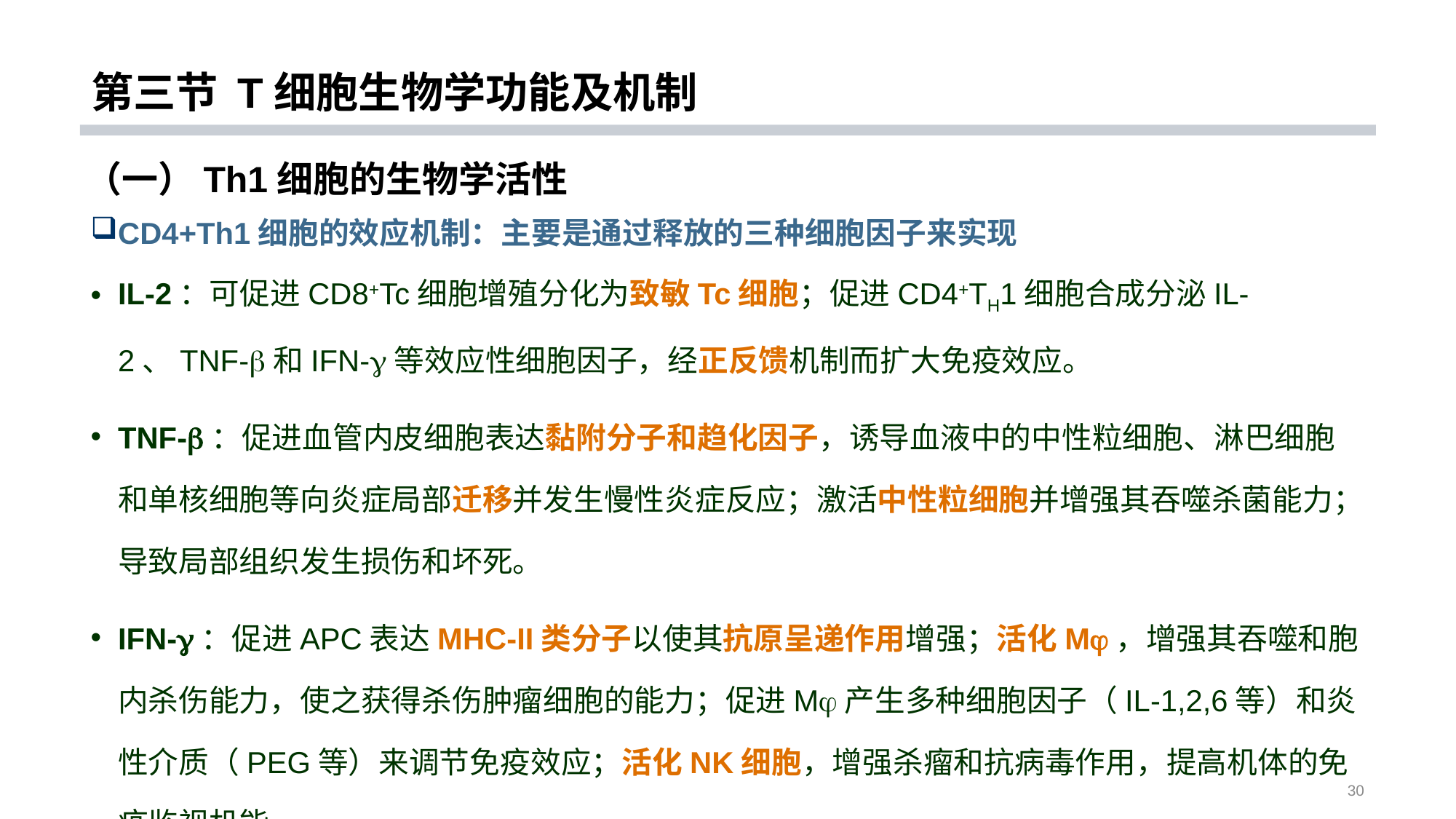

# 第三节 T细胞生物学功能及机制
（一）Th1细胞的生物学活性
CD4+Th1细胞的效应机制：主要是通过释放的三种细胞因子来实现
IL-2：可促进CD8+Tc细胞增殖分化为致敏Tc细胞；促进CD4+TH1细胞合成分泌IL-2、TNF-β和IFN-γ等效应性细胞因子，经正反馈机制而扩大免疫效应。
TNF-β：促进血管内皮细胞表达黏附分子和趋化因子，诱导血液中的中性粒细胞、淋巴细胞和单核细胞等向炎症局部迁移并发生慢性炎症反应；激活中性粒细胞并增强其吞噬杀菌能力；导致局部组织发生损伤和坏死。
IFN-γ：促进APC表达MHC-II类分子以使其抗原呈递作用增强；活化Mϕ，增强其吞噬和胞内杀伤能力，使之获得杀伤肿瘤细胞的能力；促进Mϕ产生多种细胞因子（IL-1,2,6等）和炎性介质（PEG等）来调节免疫效应；活化NK细胞，增强杀瘤和抗病毒作用，提高机体的免疫监视机能。
30